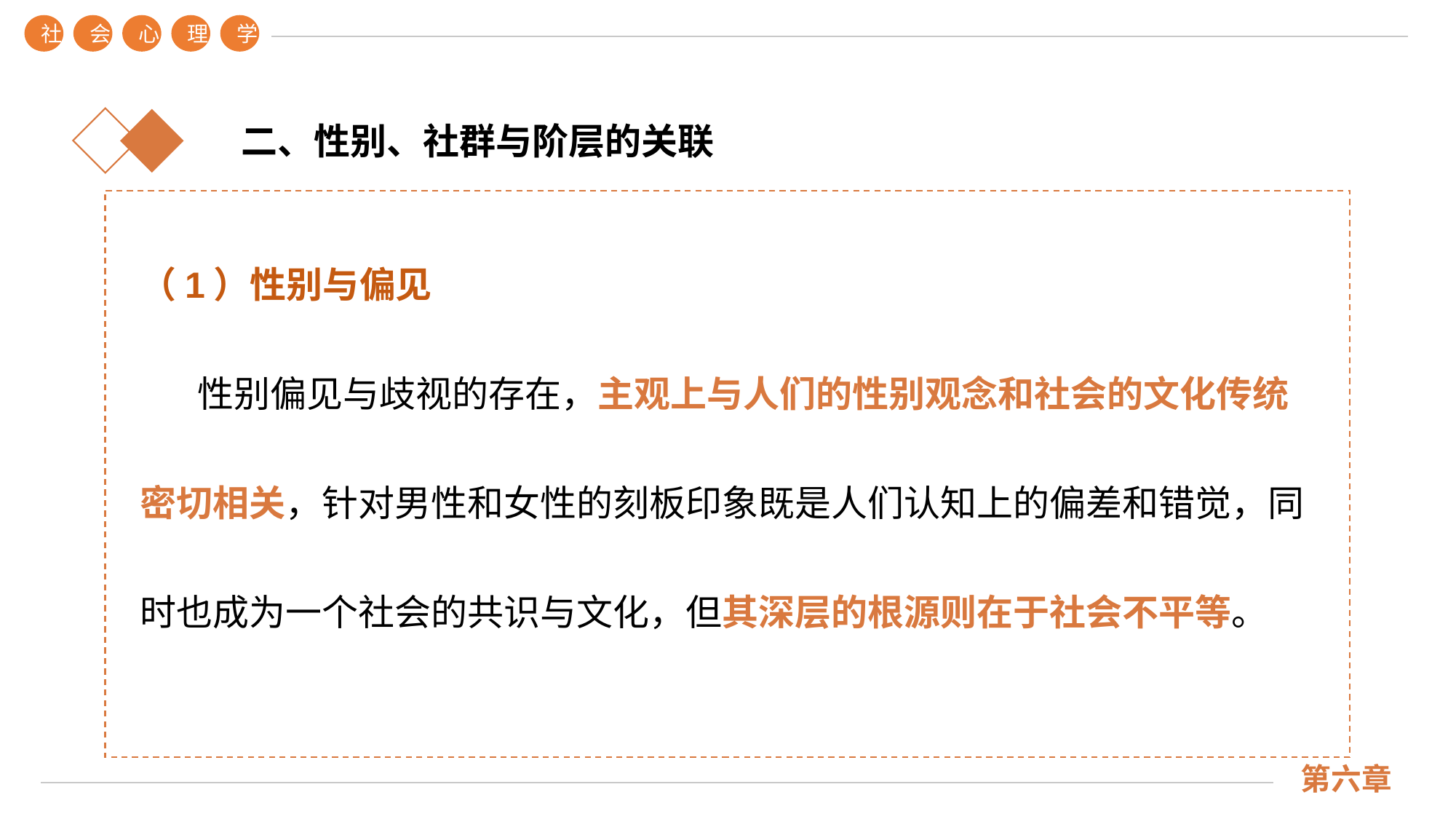

二、性别、社群与阶层的关联

（1）性别与偏见
      性别偏见与歧视的存在，主观上与人们的性别观念和社会的文化传统密切相关，针对男性和女性的刻板印象既是人们认知上的偏差和错觉，同时也成为一个社会的共识与文化，但其深层的根源则在于社会不平等。